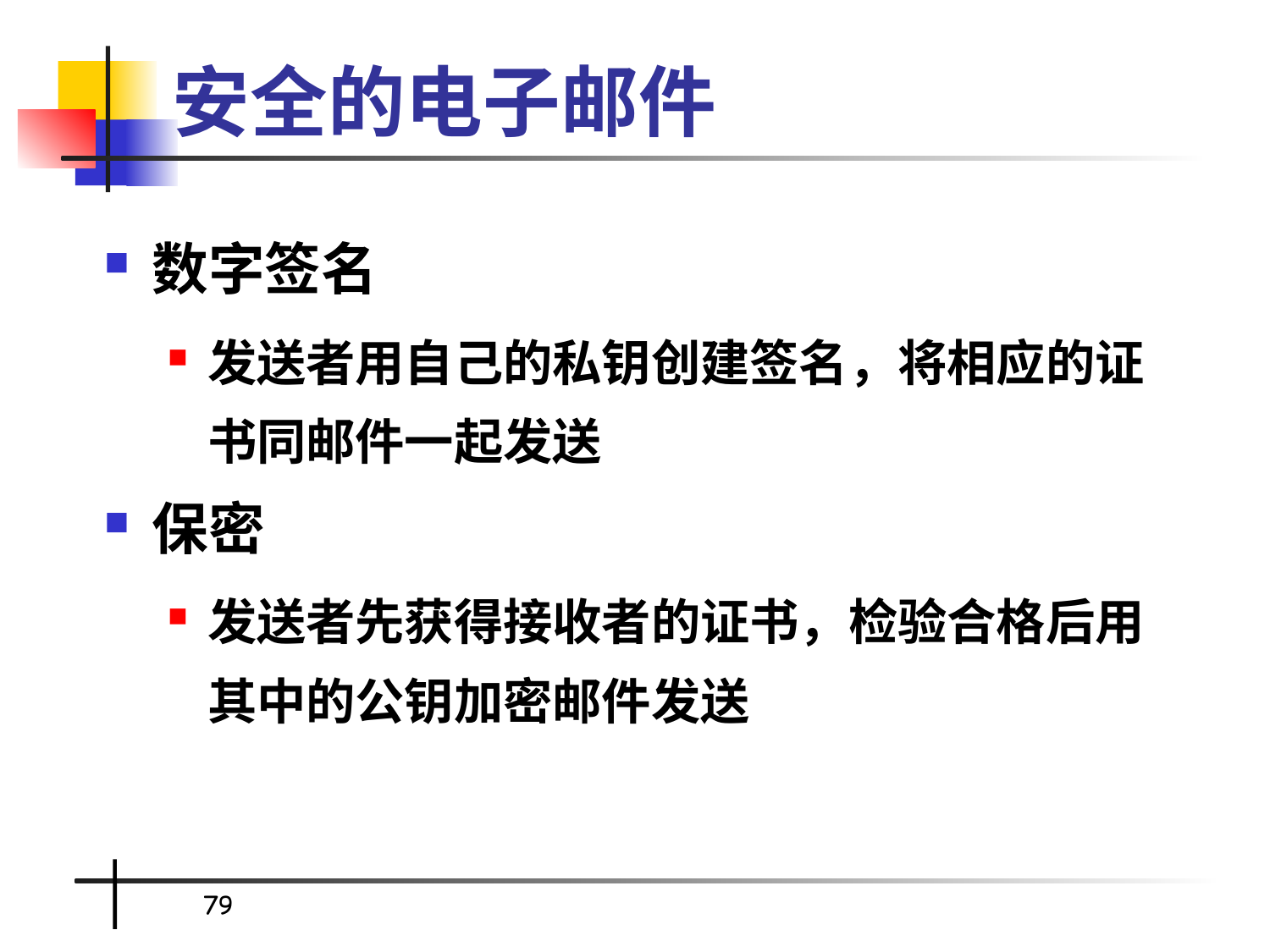

# 安全的电子邮件
数字签名
发送者用自己的私钥创建签名，将相应的证书同邮件一起发送
保密
发送者先获得接收者的证书，检验合格后用其中的公钥加密邮件发送
79